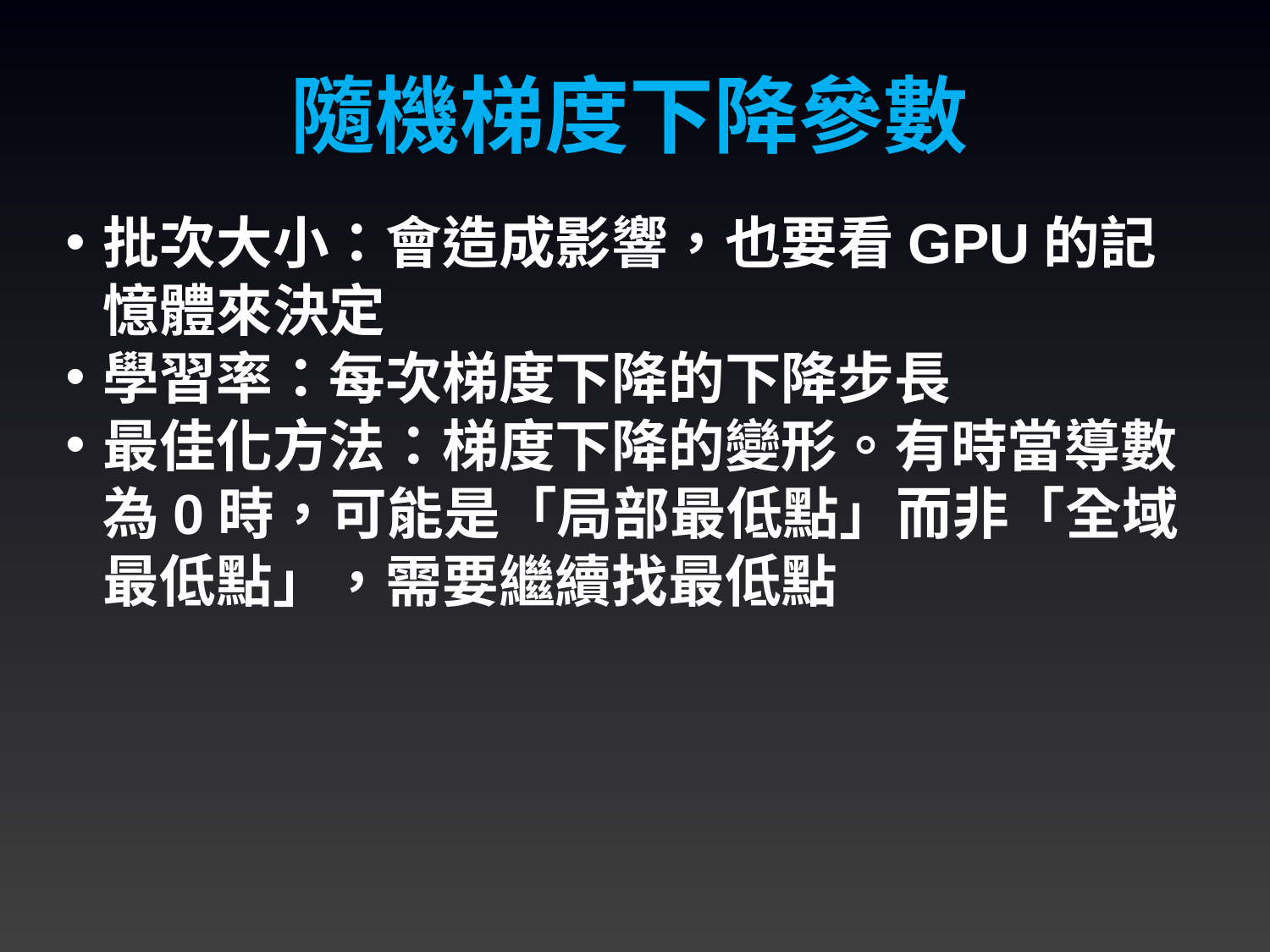

隨機梯度下降參數
批次大小：會造成影響，也要看GPU的記憶體來決定
學習率：每次梯度下降的下降步長
最佳化方法：梯度下降的變形。有時當導數為0時，可能是「局部最低點」而非「全域最低點」，需要繼續找最低點